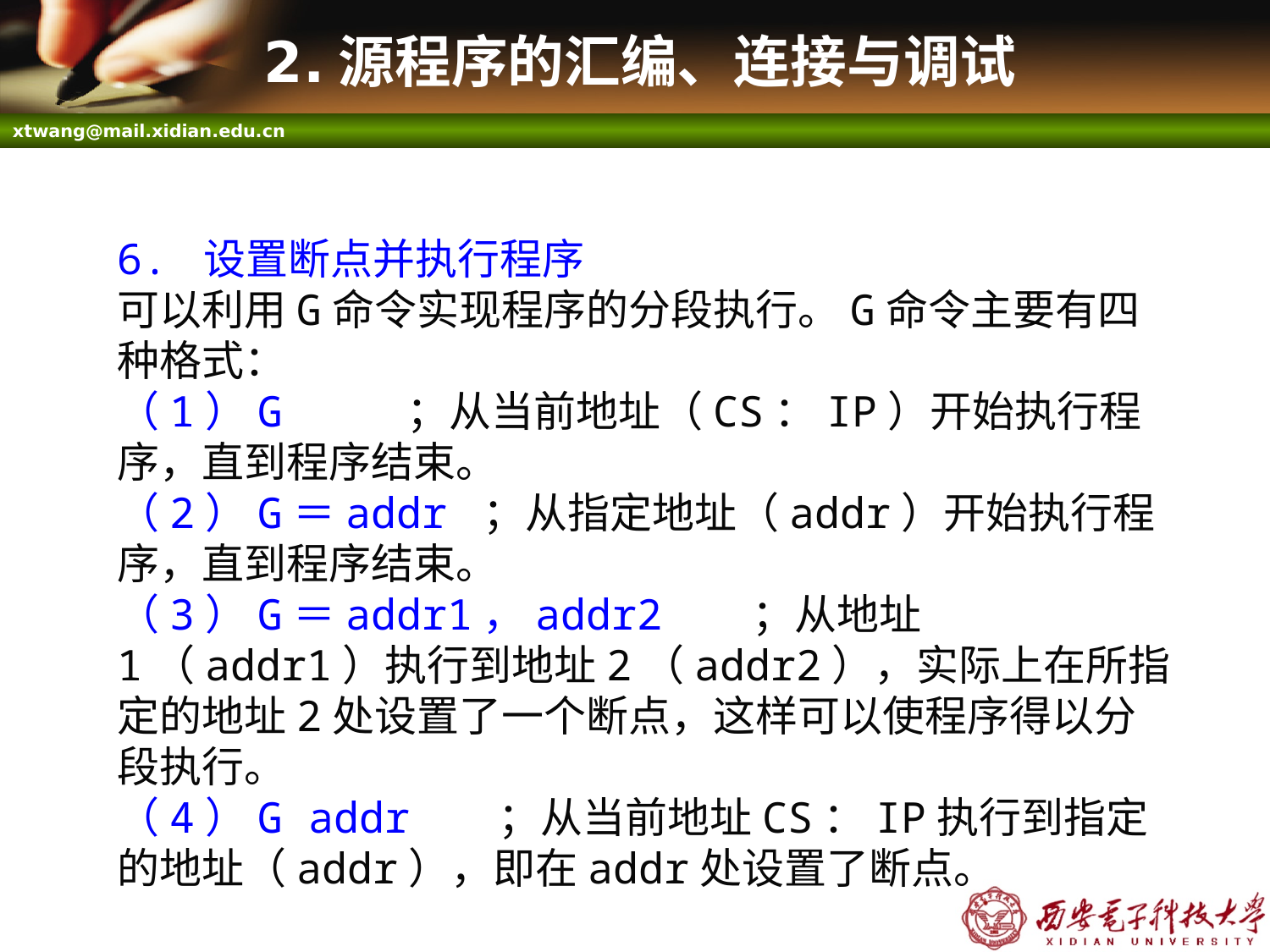

# 2.源程序的汇编、连接与调试
6. 设置断点并执行程序
可以利用G命令实现程序的分段执行。G命令主要有四种格式：
（1）G 	 ；从当前地址（CS：IP）开始执行程序，直到程序结束。
（2）G＝addr ；从指定地址（addr）开始执行程序，直到程序结束。
（3）G＝addr1，addr2	；从地址1（addr1）执行到地址2（addr2），实际上在所指定的地址2处设置了一个断点，这样可以使程序得以分段执行。
（4）G addr  	；从当前地址CS：IP执行到指定的地址（addr），即在addr处设置了断点。